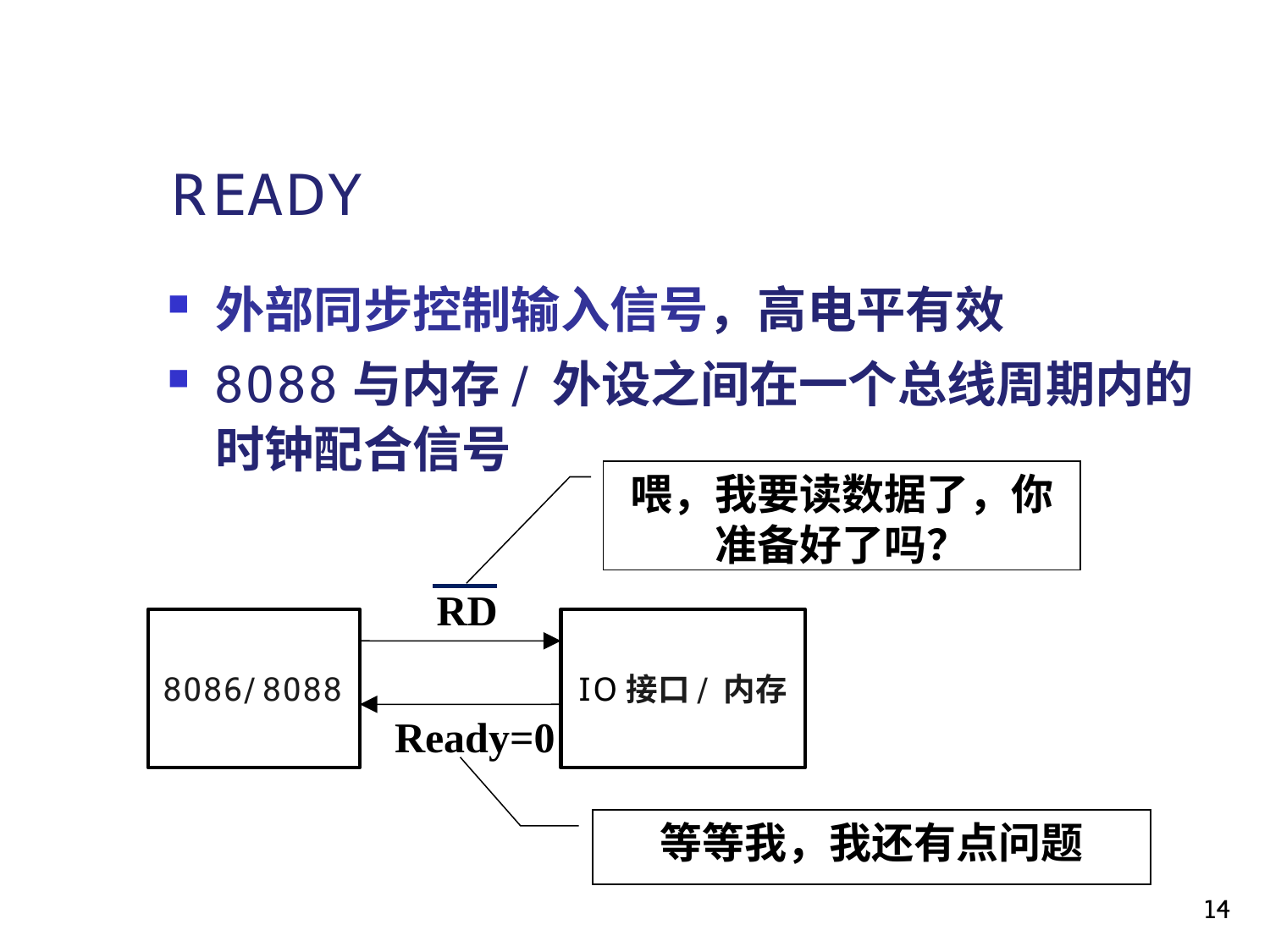

# READY
外部同步控制输入信号，高电平有效
8088与内存/外设之间在一个总线周期内的时钟配合信号

喂，我要读数据了，你准备好了吗？
RD
8086/8088
IO接口/内存

Ready=0
等等我，我还有点问题
14